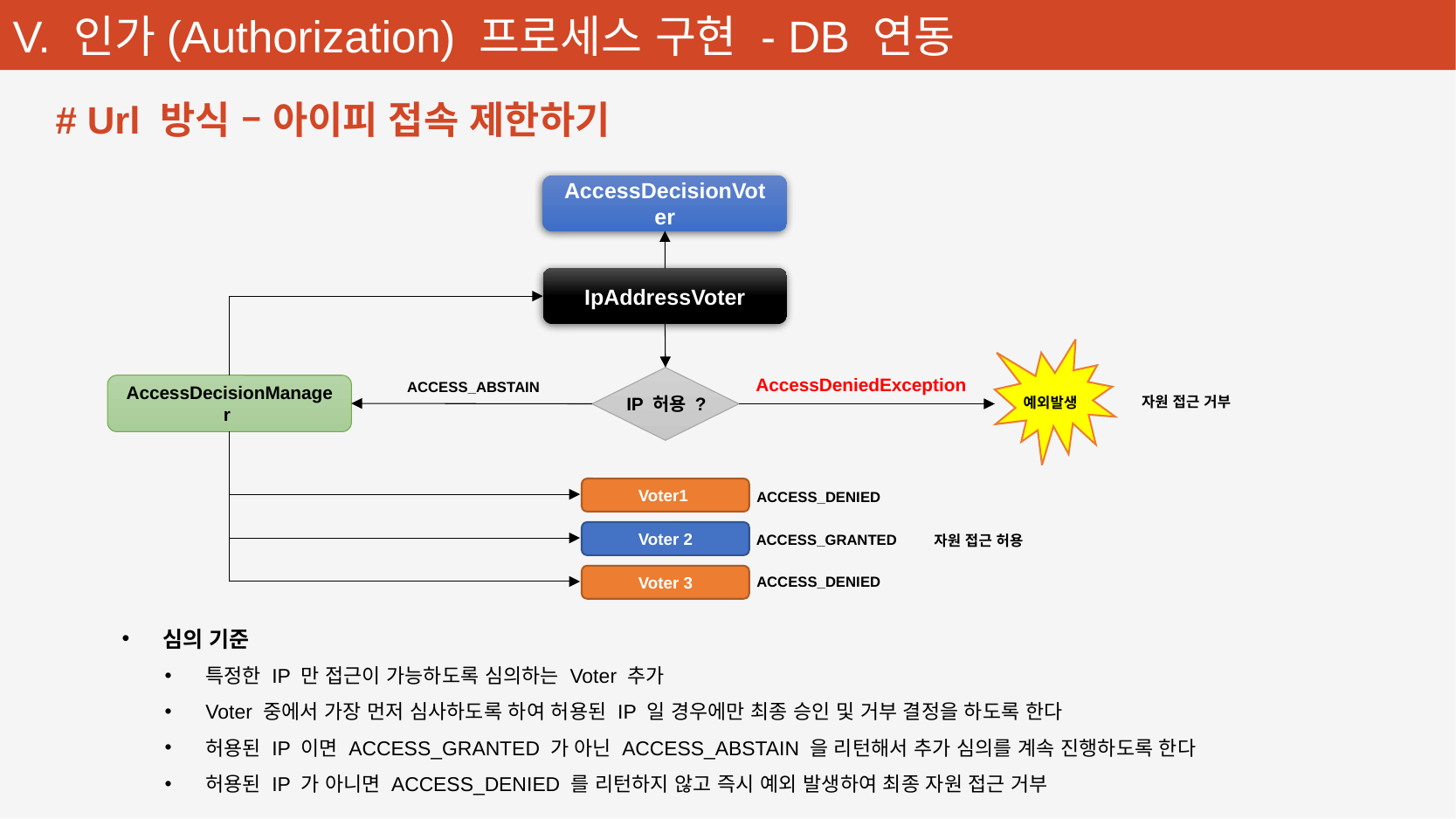

# Url 방식 – 아이피 접속 제한하기
AccessDecisionVoter
IpAddressVoter

자원 접근 거부
예외발생
AccessDeniedException

ACCESS_ABSTAIN
AccessDecisionManager
IP 허용 ?
Voter1
ACCESS_DENIED
Voter 2
ACCESS_GRANTED
자원 접근 허용
Voter 3
ACCESS_DENIED
심의 기준
특정한 IP 만 접근이 가능하도록 심의하는 Voter 추가
Voter 중에서 가장 먼저 심사하도록 하여 허용된 IP 일 경우에만 최종 승인 및 거부 결정을 하도록 한다
허용된 IP 이면 ACCESS_GRANTED 가 아닌 ACCESS_ABSTAIN 을 리턴해서 추가 심의를 계속 진행하도록 한다
허용된 IP 가 아니면 ACCESS_DENIED 를 리턴하지 않고 즉시 예외 발생하여 최종 자원 접근 거부